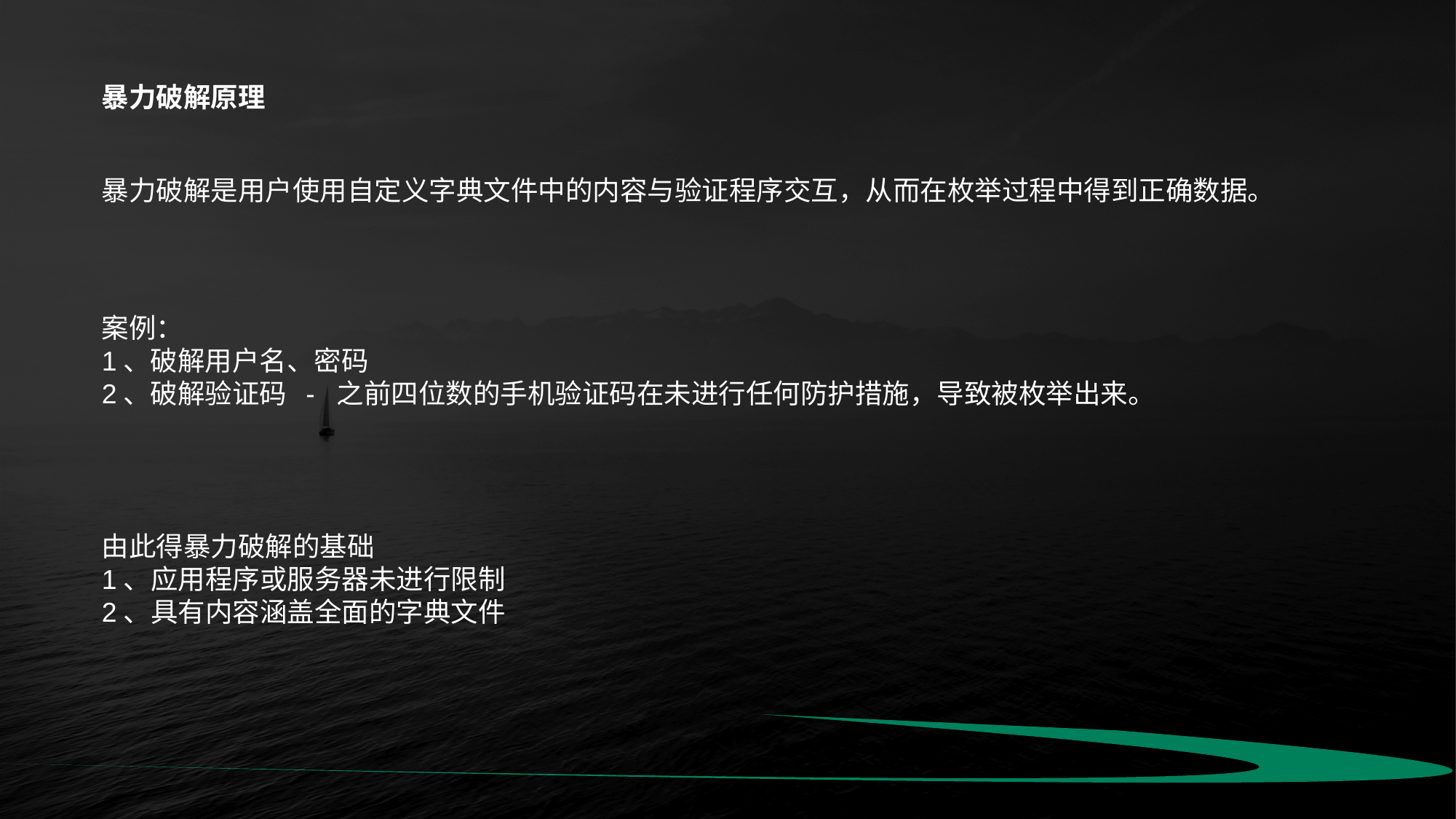

暴力破解原理
暴力破解是用户使用自定义字典文件中的内容与验证程序交互，从而在枚举过程中得到正确数据。
案例：
1、破解用户名、密码
2、破解验证码  -  之前四位数的手机验证码在未进行任何防护措施，导致被枚举出来。
由此得暴力破解的基础
1、应用程序或服务器未进行限制
2、具有内容涵盖全面的字典文件